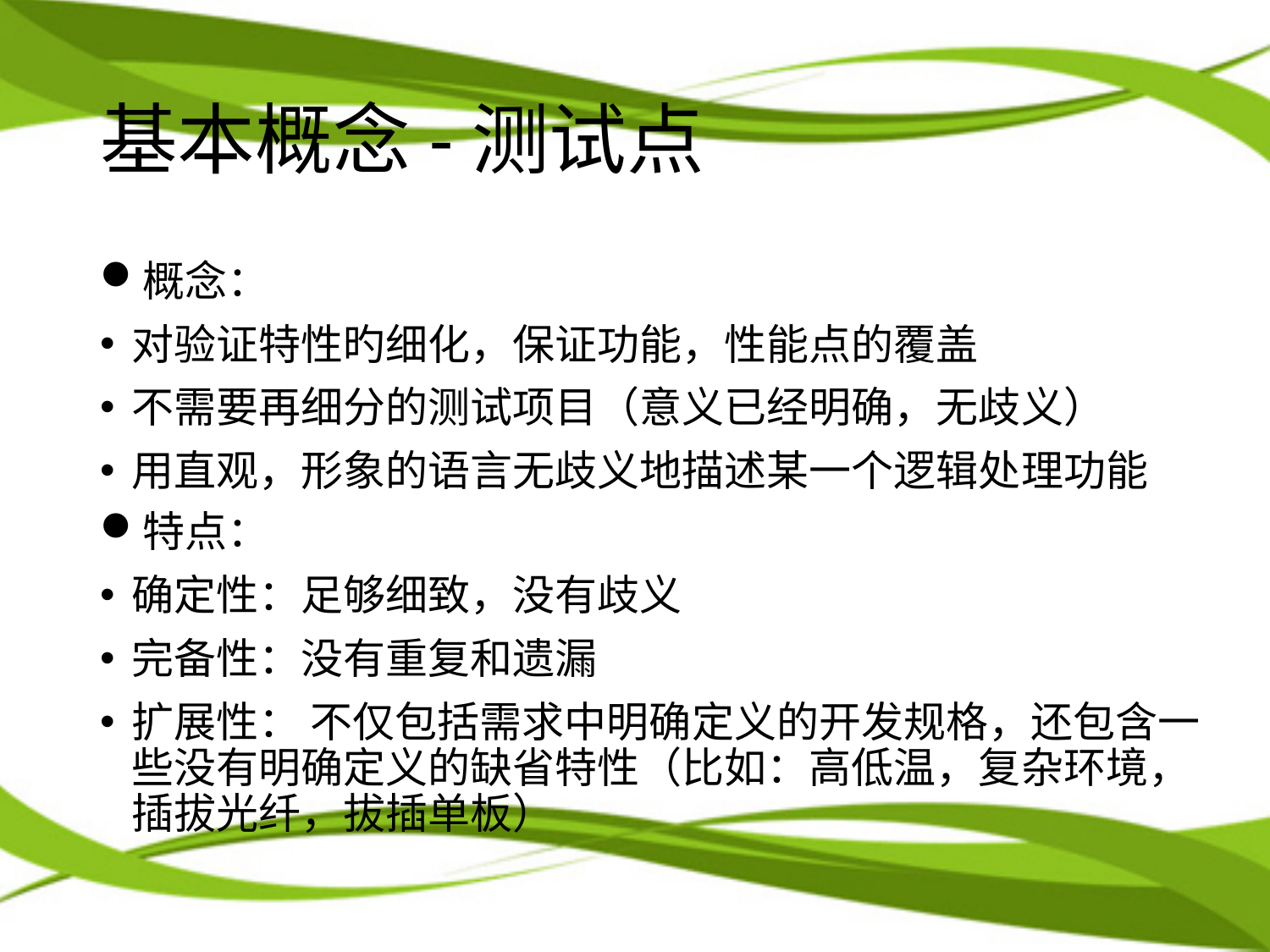

# 基本概念-测试点
概念：
对验证特性旳细化，保证功能，性能点的覆盖
不需要再细分的测试项目（意义已经明确，无歧义）
用直观，形象的语言无歧义地描述某一个逻辑处理功能
特点：
确定性：足够细致，没有歧义
完备性：没有重复和遗漏
扩展性： 不仅包括需求中明确定义的开发规格，还包含一些没有明确定义的缺省特性（比如：高低温，复杂环境，插拔光纤，拔插单板）